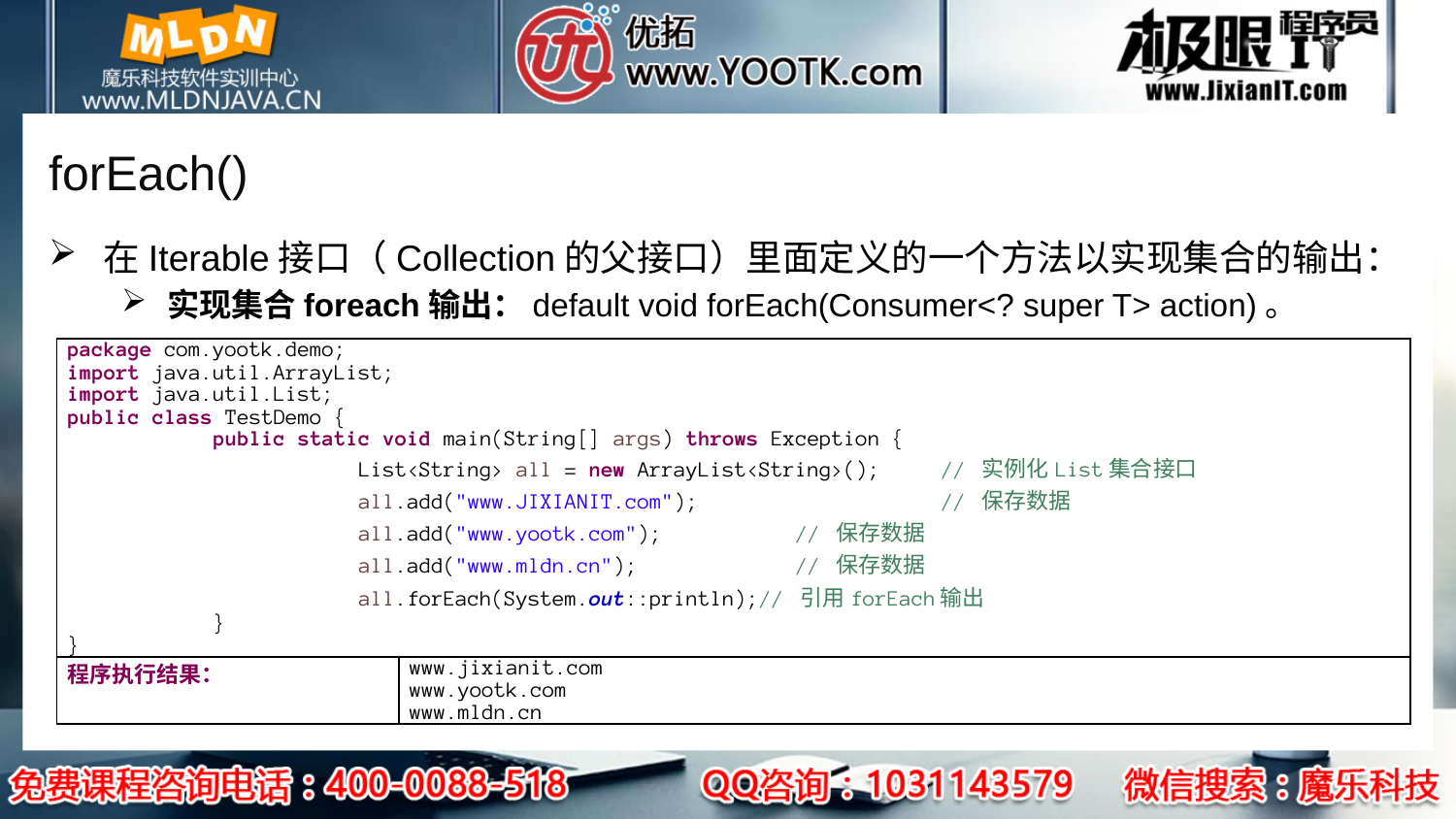

# forEach()
在Iterable接口（Collection的父接口）里面定义的一个方法以实现集合的输出：
实现集合foreach输出：default void forEach(Consumer<? super T> action)。

| package com.yootk.demo; import java.util.ArrayList; import java.util.List; public class TestDemo { public static void main(String[] args) throws Exception { List<String> all = new ArrayList<String>(); // 实例化List集合接口 all.add("www.JIXIANIT.com"); // 保存数据 all.add("www.yootk.com"); // 保存数据 all.add("www.mldn.cn"); // 保存数据 all.forEach(System.out::println);// 引用forEach输出 } } |  |
| --- | --- |
| 程序执行结果： | www.jixianit.com www.yootk.com www.mldn.cn |